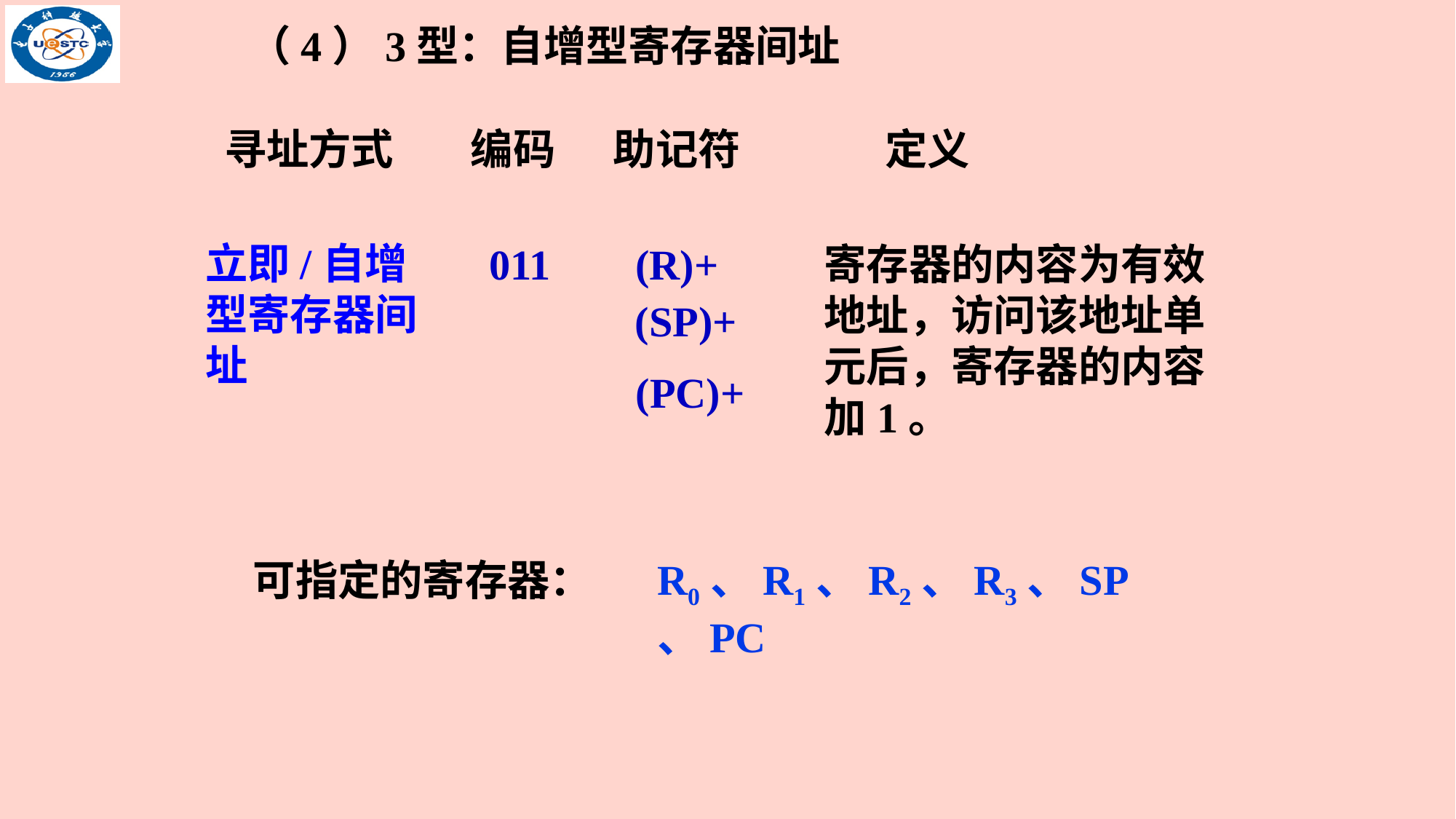

（4）3型：自增型寄存器间址
寻址方式        编码      助记符               定义
立即/自增型寄存器间址
011
(R)+
寄存器的内容为有效地址，访问该地址单元后，寄存器的内容加1。
(SP)+
(PC)+
R0、R1、R2、R3、SP、PC
可指定的寄存器：